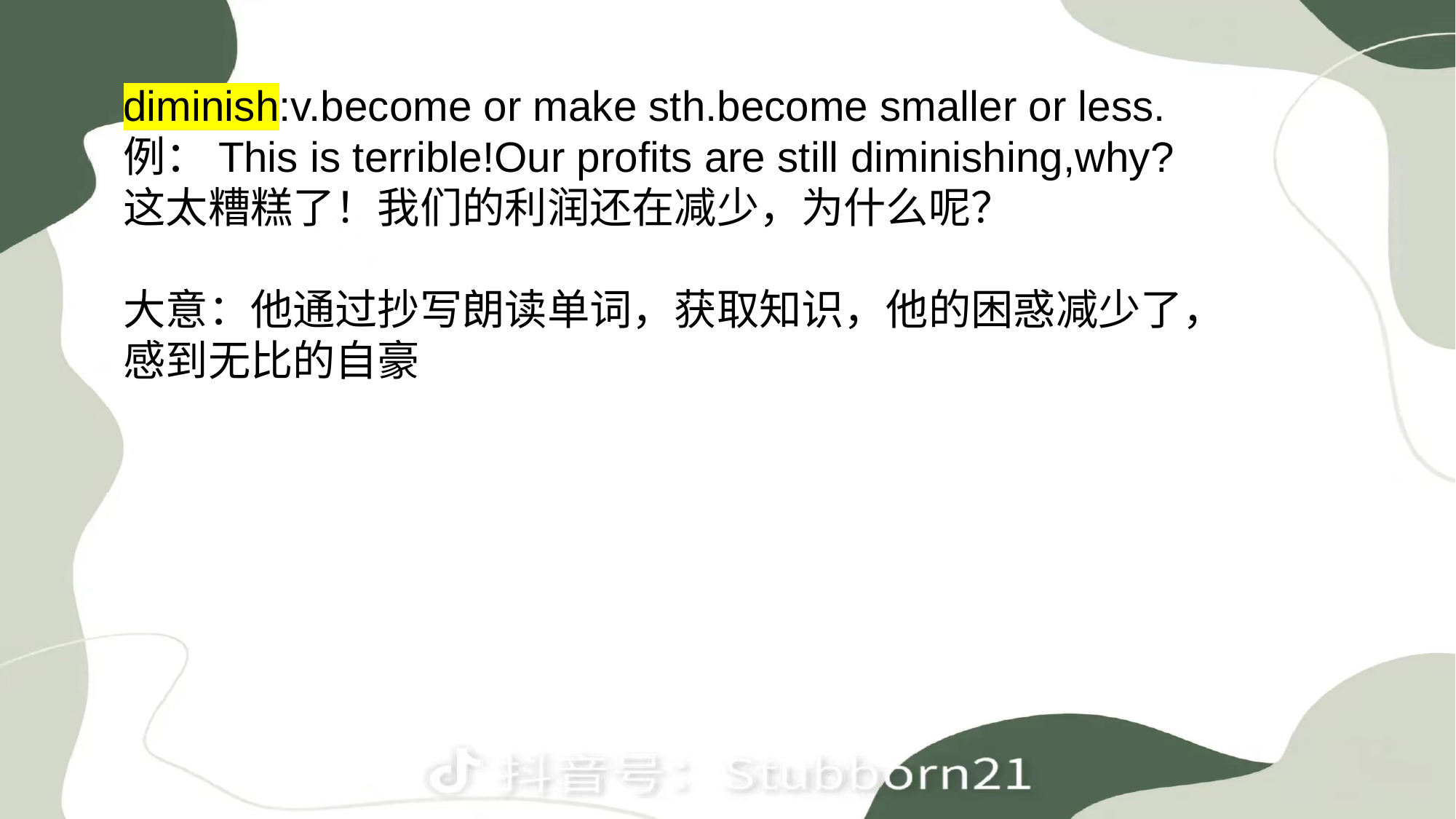

diminish:v.become or make sth.become smaller or less.
例：This is terrible!Our profits are still diminishing,why?
这太糟糕了！我们的利润还在减少，为什么呢？

大意：他通过抄写朗读单词，获取知识，他的困惑减少了，感到无比的自豪